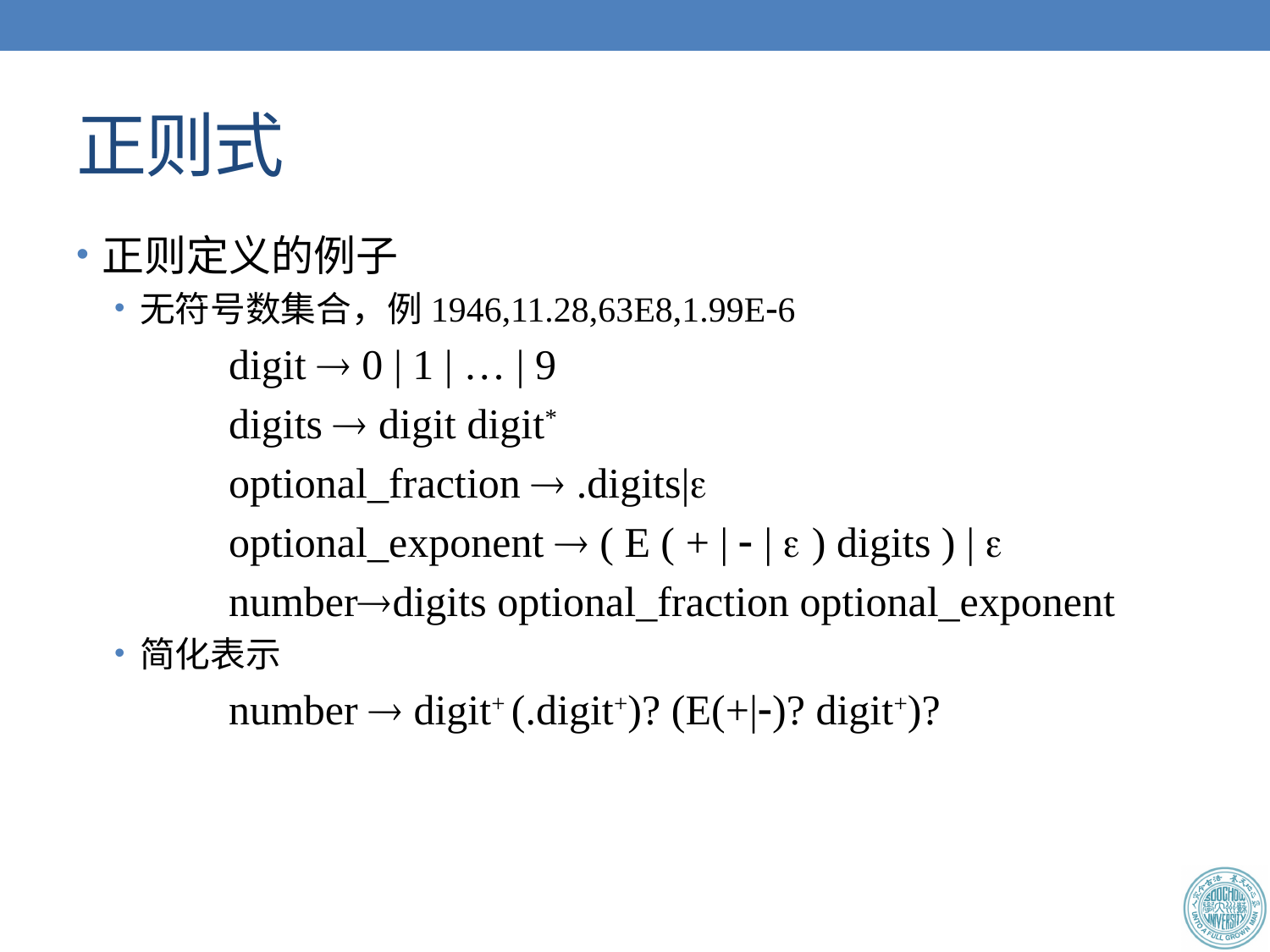

# 正则式
正则定义的例子
无符号数集合，例1946,11.28,63E8,1.99E−6
		digit → 0 | 1 | … | 9
		digits → digit digit*
		optional_fraction → .digits|ε
		optional_exponent → ( E ( + | − | ε ) digits ) | ε
		number→digits optional_fraction optional_exponent
简化表示
		number → digit+ (.digit+)? (E(+|−)? digit+)?